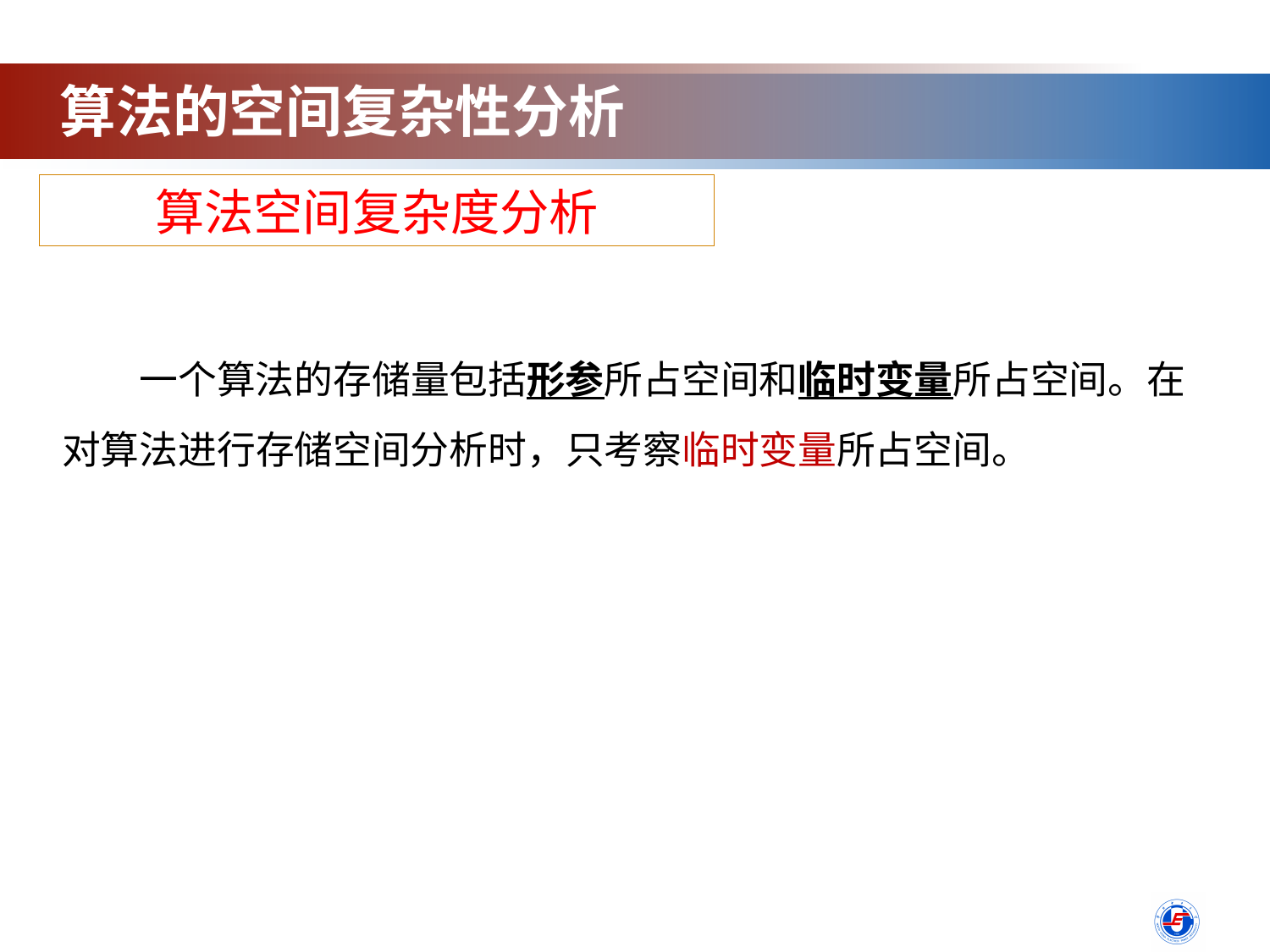

算法的空间复杂性分析
算法空间复杂度分析
　　一个算法的存储量包括形参所占空间和临时变量所占空间。在对算法进行存储空间分析时，只考察临时变量所占空间。